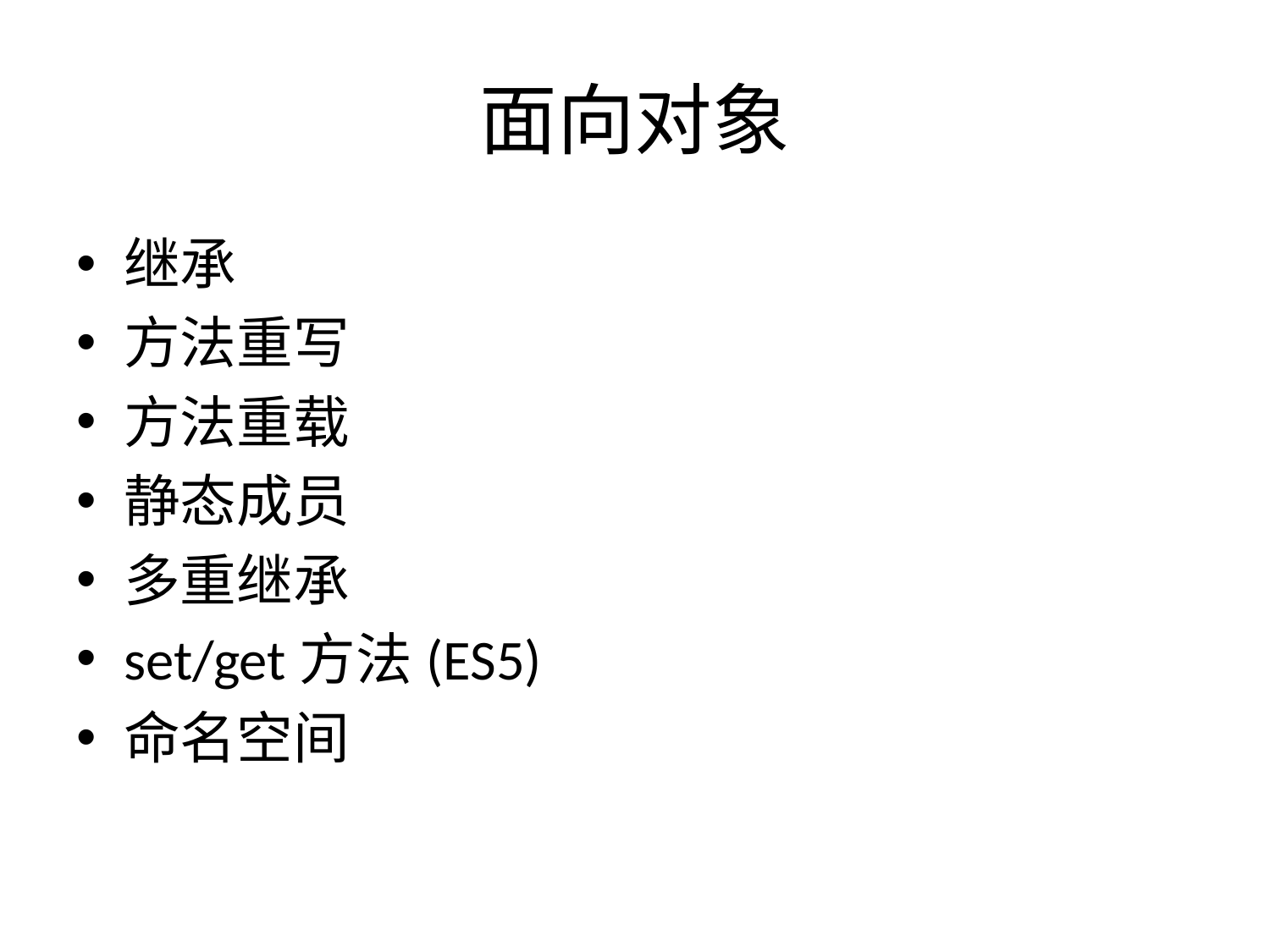

# 面向对象
继承
方法重写
方法重载
静态成员
多重继承
set/get方法(ES5)
命名空间